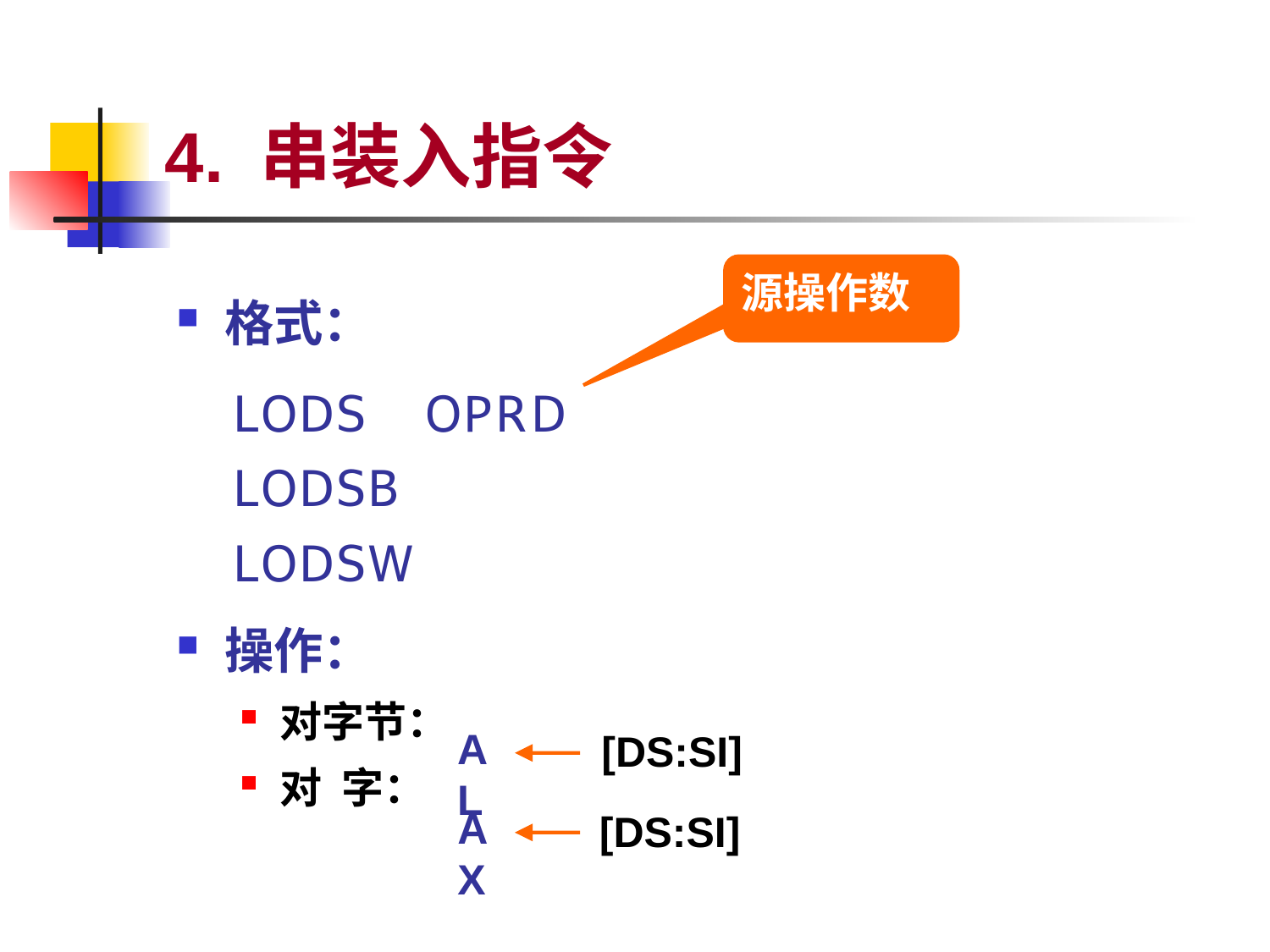

# 4. 串装入指令
源操作数
格式：
    LODS    OPRD
    LODSB
    LODSW
操作：
对字节：
对  字：
AL
[DS:SI]

AX
[DS:SI]

157